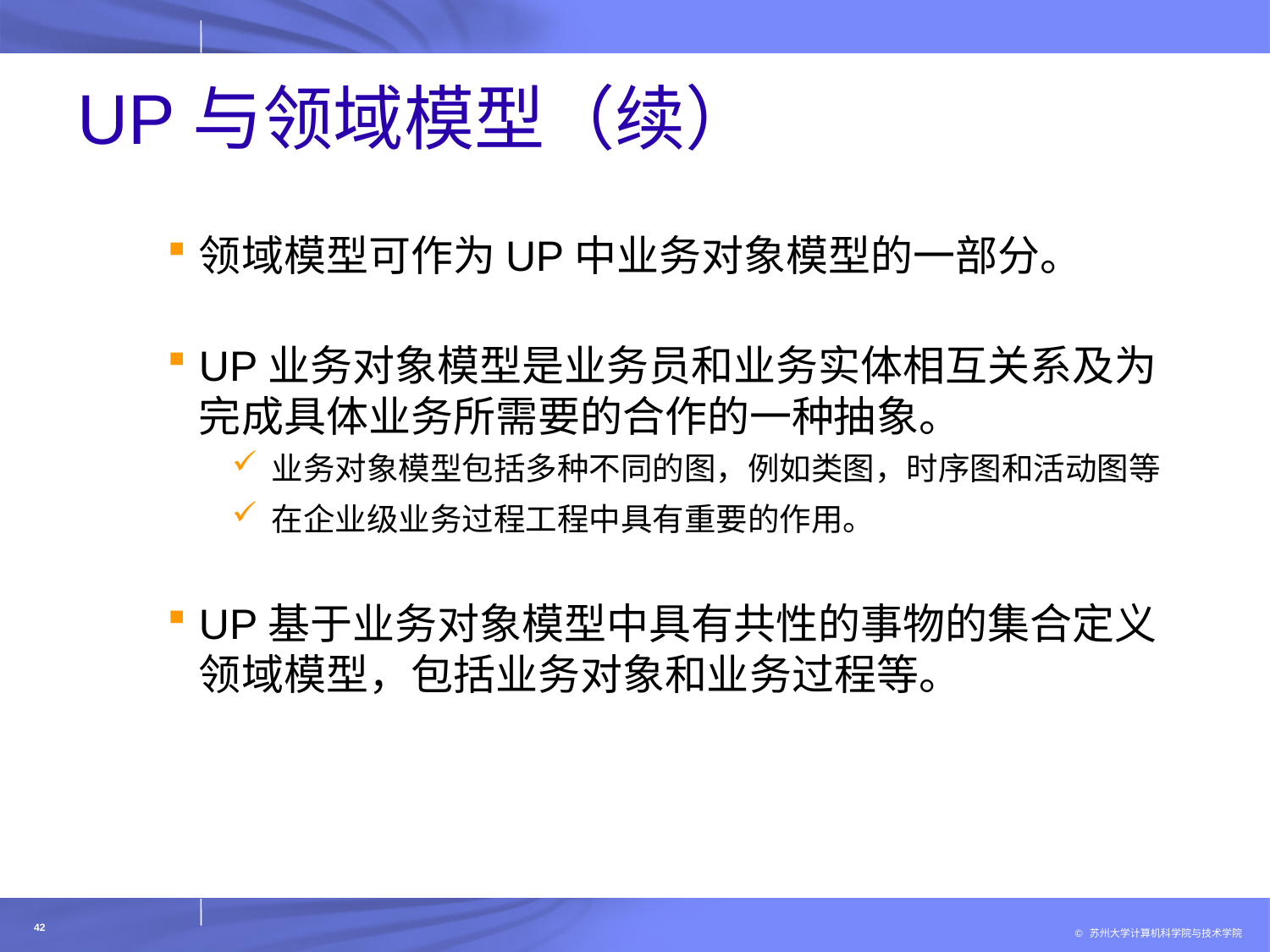

# UP与领域模型（续）
领域模型可作为UP中业务对象模型的一部分。

UP业务对象模型是业务员和业务实体相互关系及为完成具体业务所需要的合作的一种抽象。
业务对象模型包括多种不同的图，例如类图，时序图和活动图等
在企业级业务过程工程中具有重要的作用。

UP基于业务对象模型中具有共性的事物的集合定义领域模型，包括业务对象和业务过程等。

42